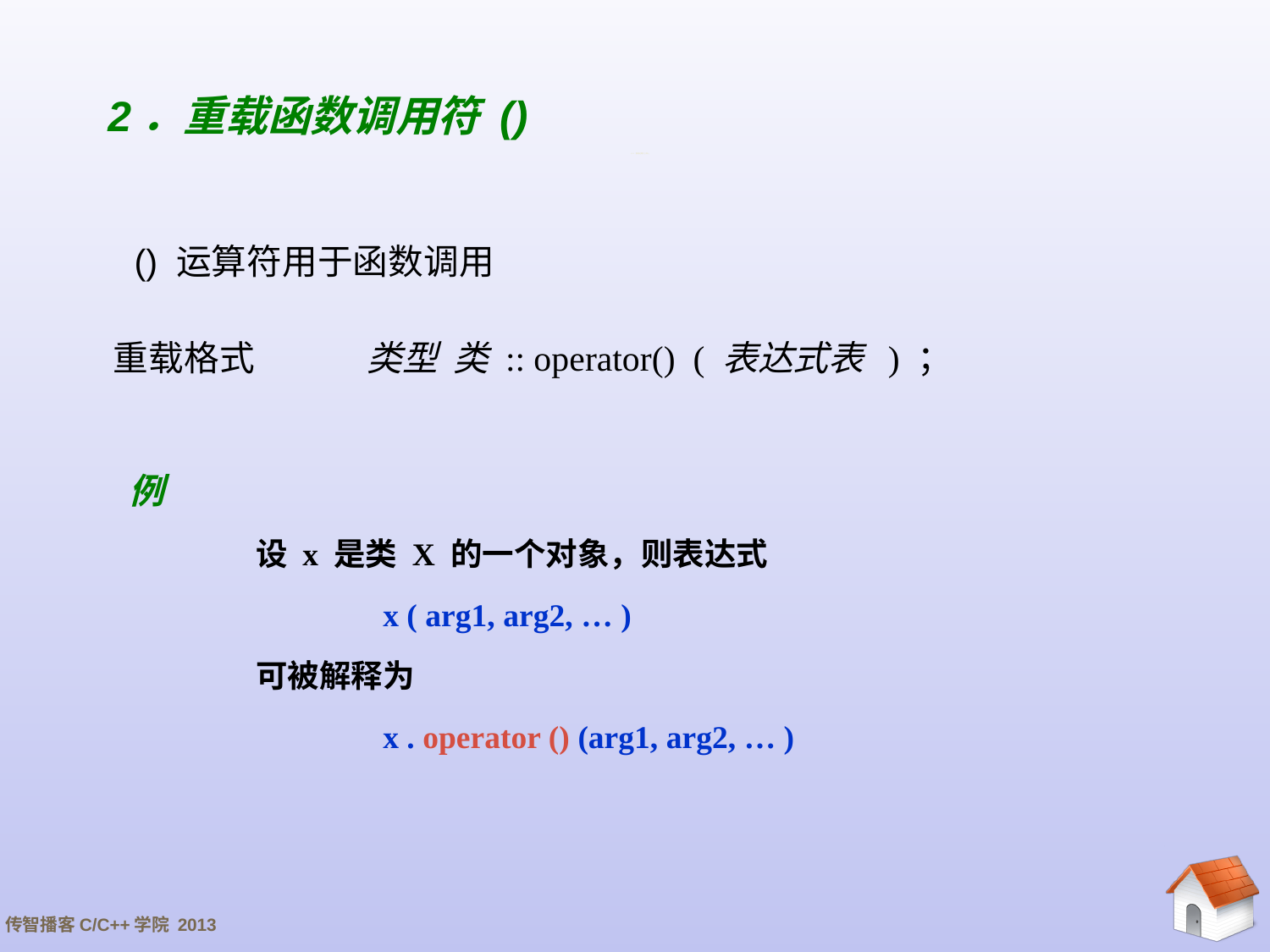

2．重载函数调用符 ()
# 6.3.3  重载运算符[]和()
() 运算符用于函数调用
重载格式	类型  类 :: operator()  ( 表达式表  ) ；
例
	设 x 是类 X 的一个对象，则表达式
		x ( arg1, arg2, … )
	可被解释为
		x . operator () (arg1, arg2, … )